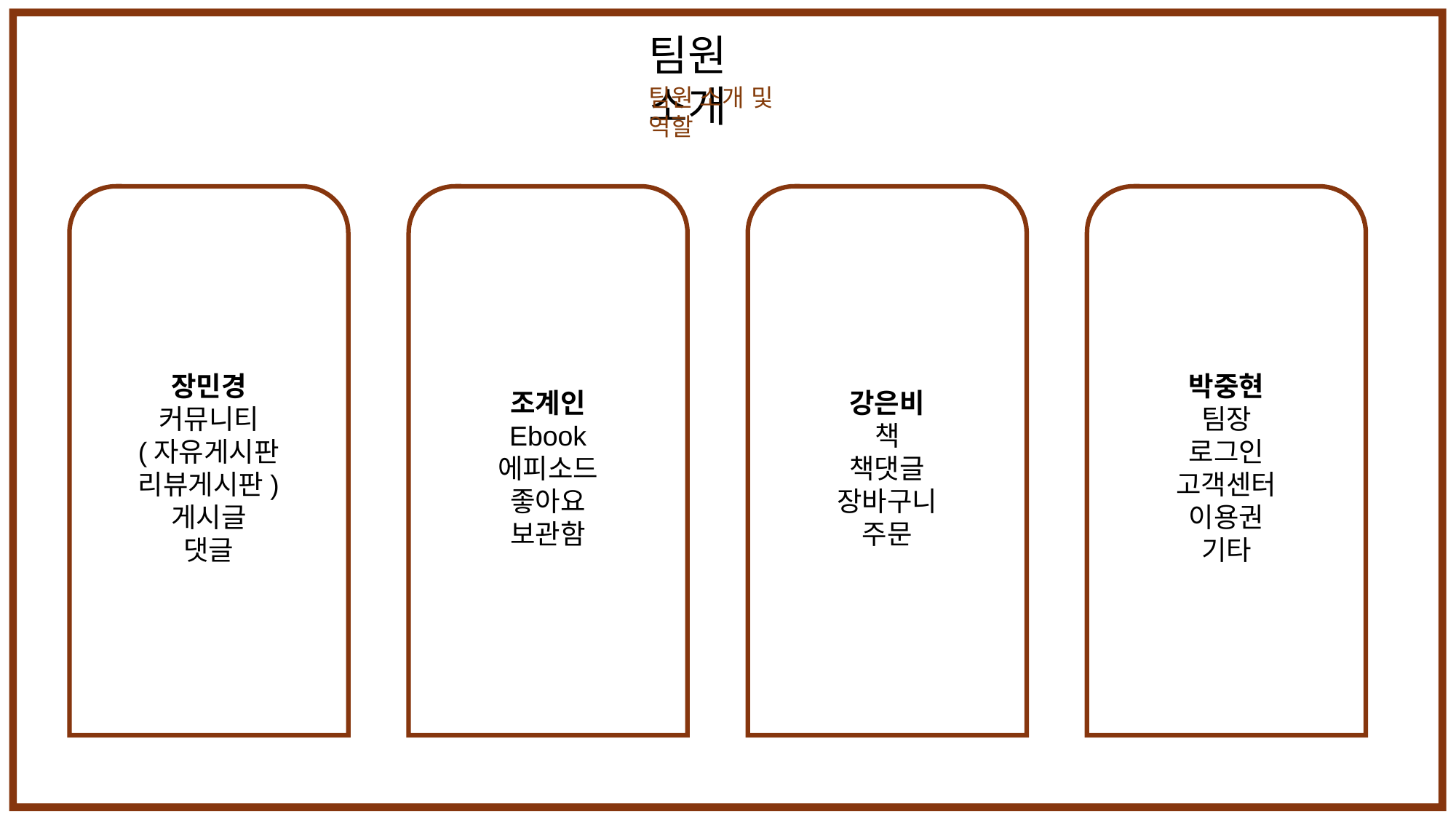

팀원 소개
팀원 소개 및 역할
장민경
커뮤니티
(자유게시판
리뷰게시판)
게시글
댓글
조계인
Ebook
에피소드
좋아요
보관함
강은비
책
책댓글
장바구니
주문
박중현
팀장
로그인
고객센터
이용권
기타